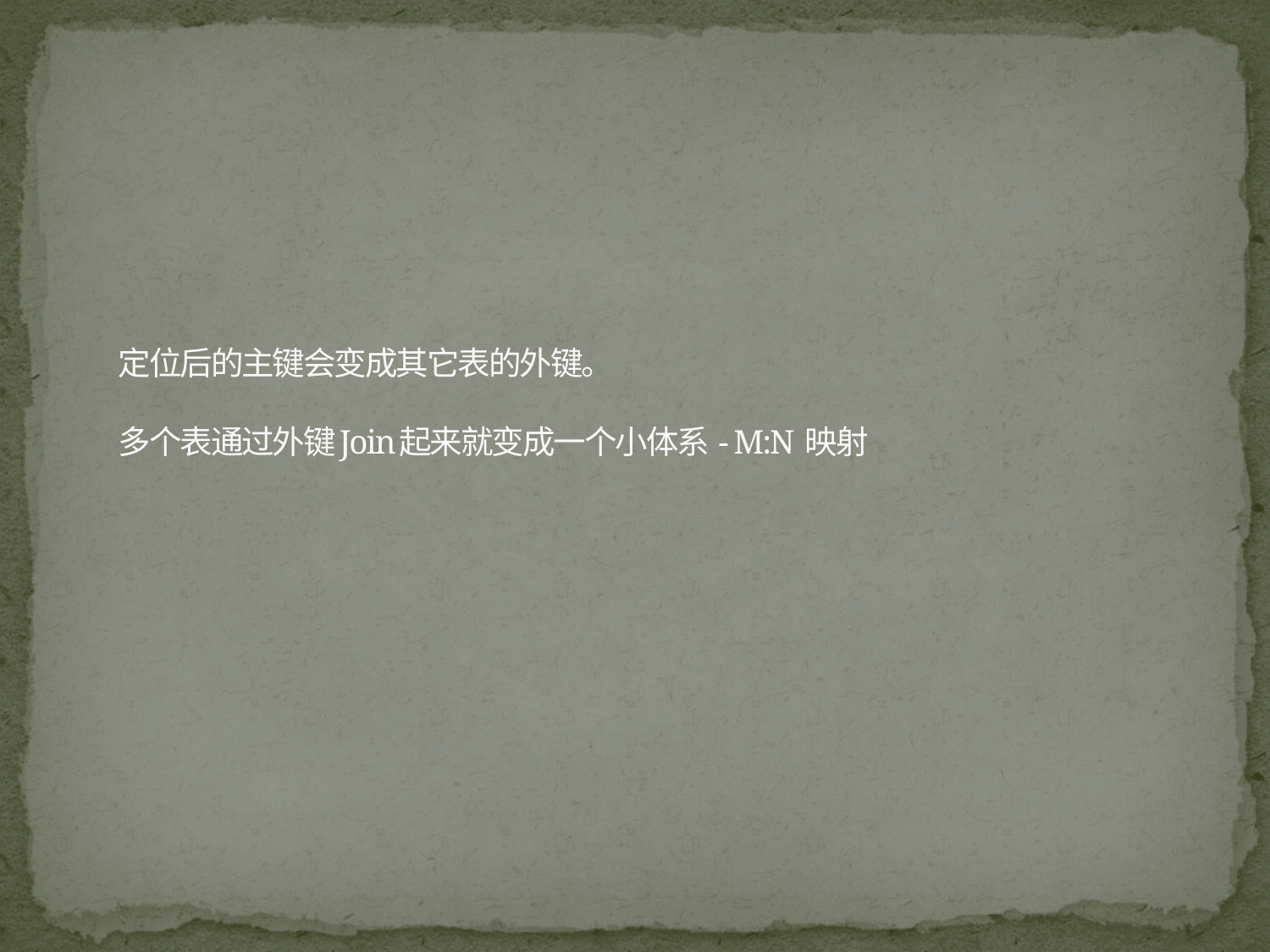

# 定位后的主键会变成其它表的外键。 多个表通过外键Join起来就变成一个小体系 - M:N 映射